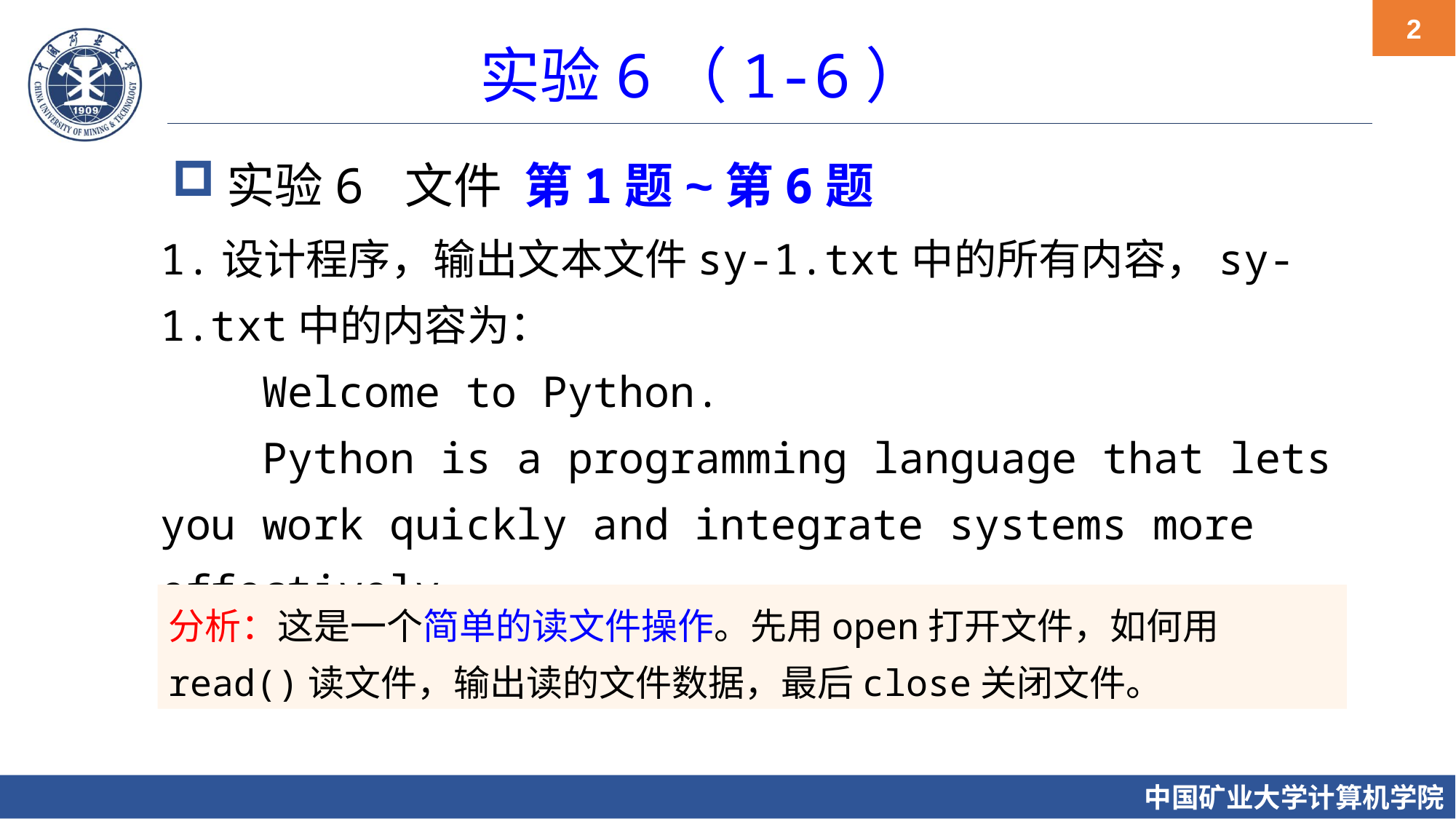

实验6（1-6）
实验6 文件  第1题~第6题
1.设计程序，输出文本文件sy-1.txt中的所有内容，sy-1.txt中的内容为：
    Welcome to Python.
    Python is a programming language that lets you work quickly and integrate systems more effectively.
分析：这是一个简单的读文件操作。先用open打开文件，如何用read()读文件，输出读的文件数据，最后close关闭文件。